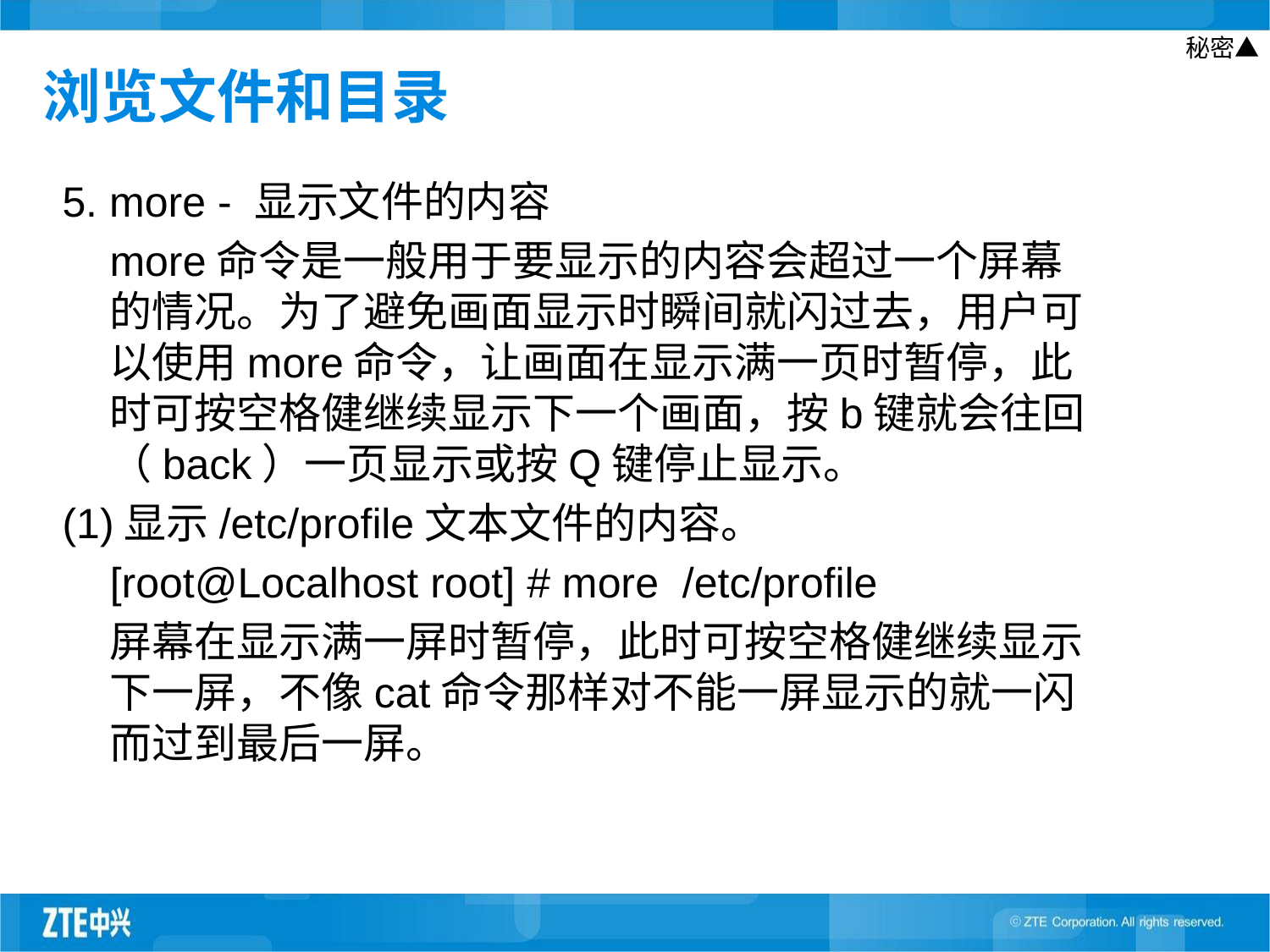

# 浏览文件和目录
5. more - 显示文件的内容
    more命令是一般用于要显示的内容会超过一个屏幕的情况。为了避免画面显示时瞬间就闪过去，用户可以使用more命令，让画面在显示满一页时暂停，此时可按空格健继续显示下一个画面，按b键就会往回（back）一页显示或按Q键停止显示。
(1)显示/etc/profile文本文件的内容。
	[root@Localhost root] # more  /etc/profile
	屏幕在显示满一屏时暂停，此时可按空格健继续显示下一屏，不像cat命令那样对不能一屏显示的就一闪而过到最后一屏。